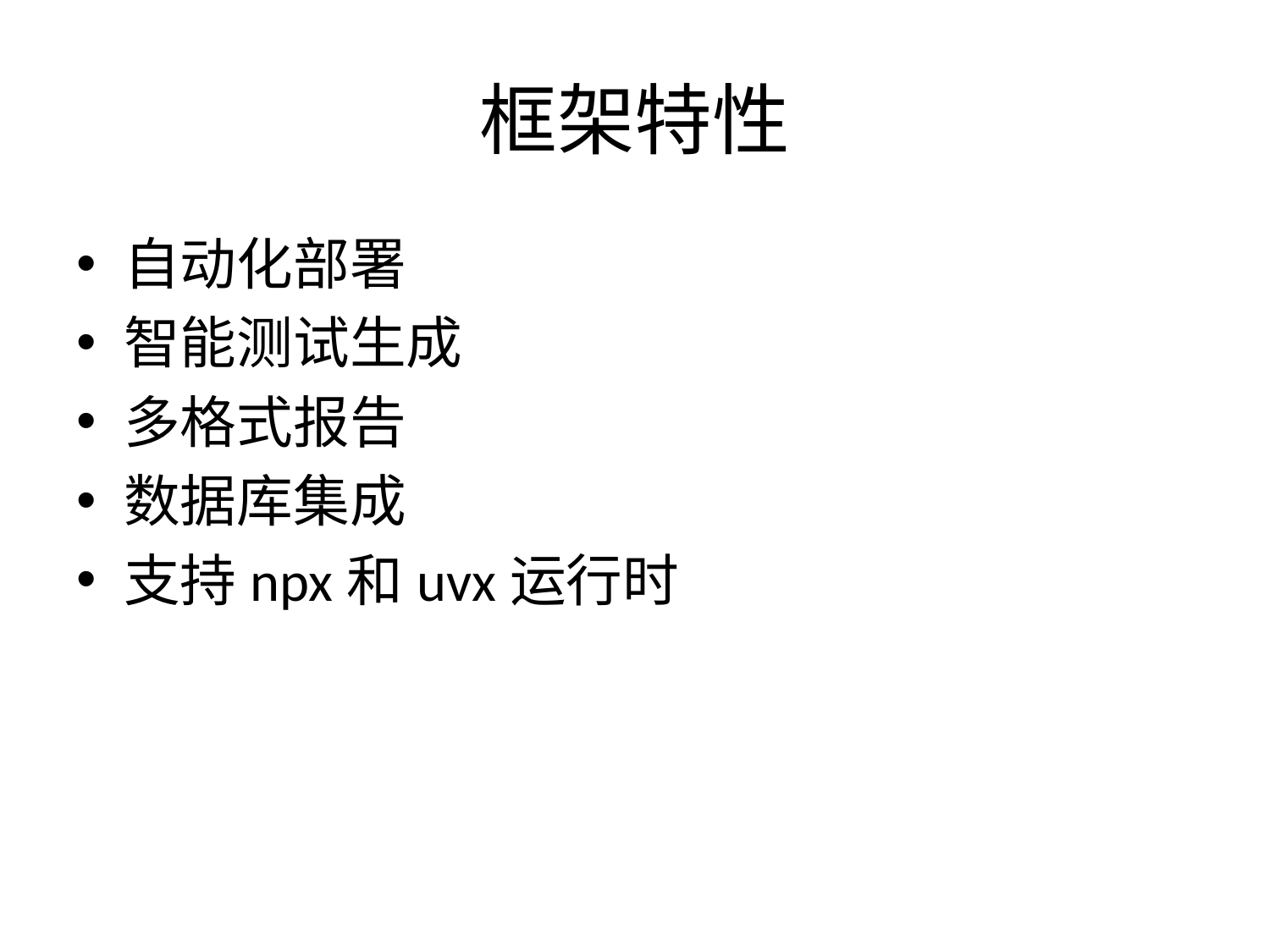

# 框架特性
自动化部署
智能测试生成
多格式报告
数据库集成
支持npx和uvx运行时